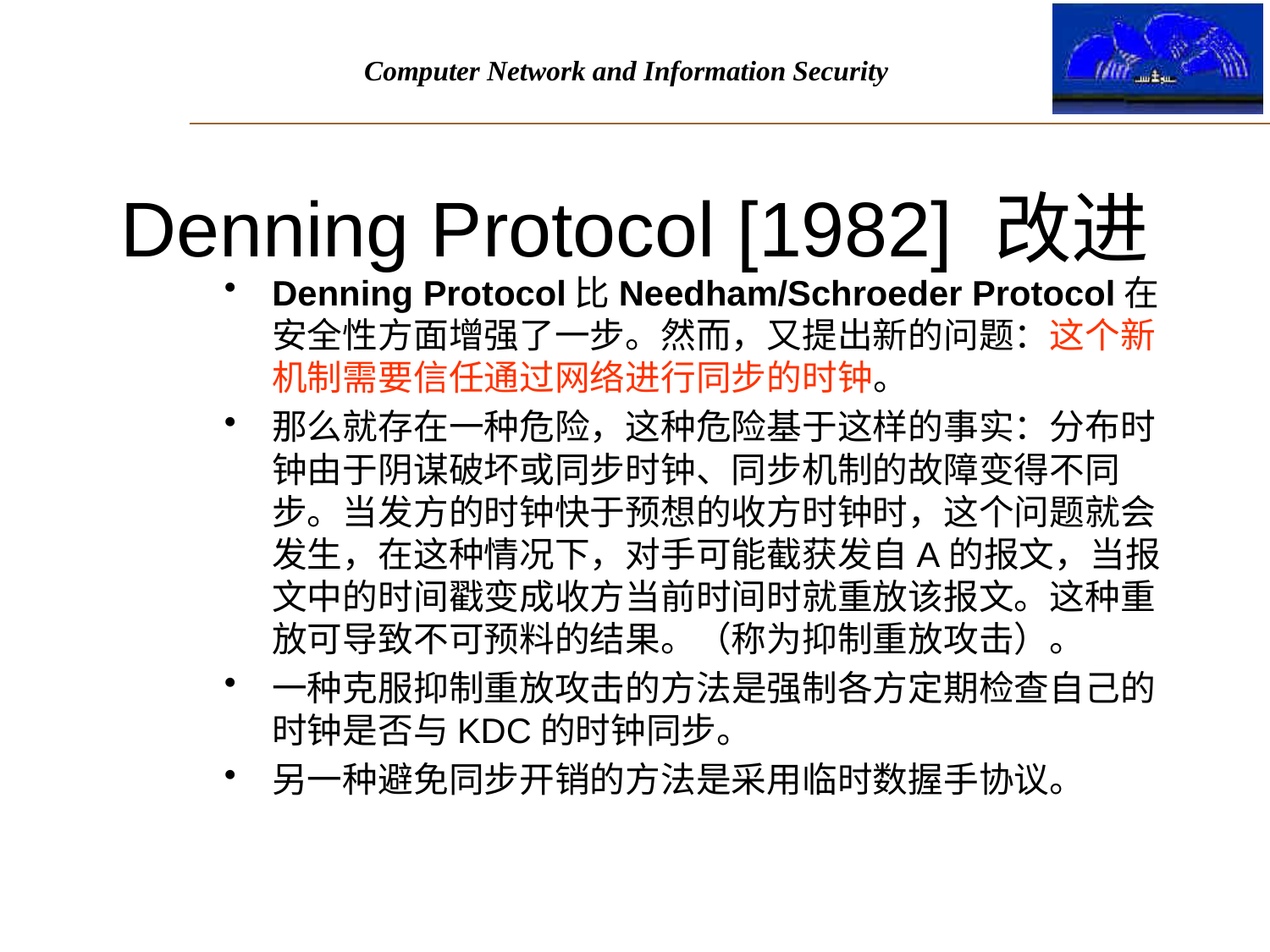

# Denning Protocol [1982] 改进
Denning Protocol比Needham/Schroeder Protocol在安全性方面增强了一步。然而，又提出新的问题：这个新机制需要信任通过网络进行同步的时钟。
那么就存在一种危险，这种危险基于这样的事实：分布时钟由于阴谋破坏或同步时钟、同步机制的故障变得不同步。当发方的时钟快于预想的收方时钟时，这个问题就会发生，在这种情况下，对手可能截获发自A的报文，当报文中的时间戳变成收方当前时间时就重放该报文。这种重放可导致不可预料的结果。（称为抑制重放攻击）。
一种克服抑制重放攻击的方法是强制各方定期检查自己的时钟是否与KDC的时钟同步。
另一种避免同步开销的方法是采用临时数握手协议。